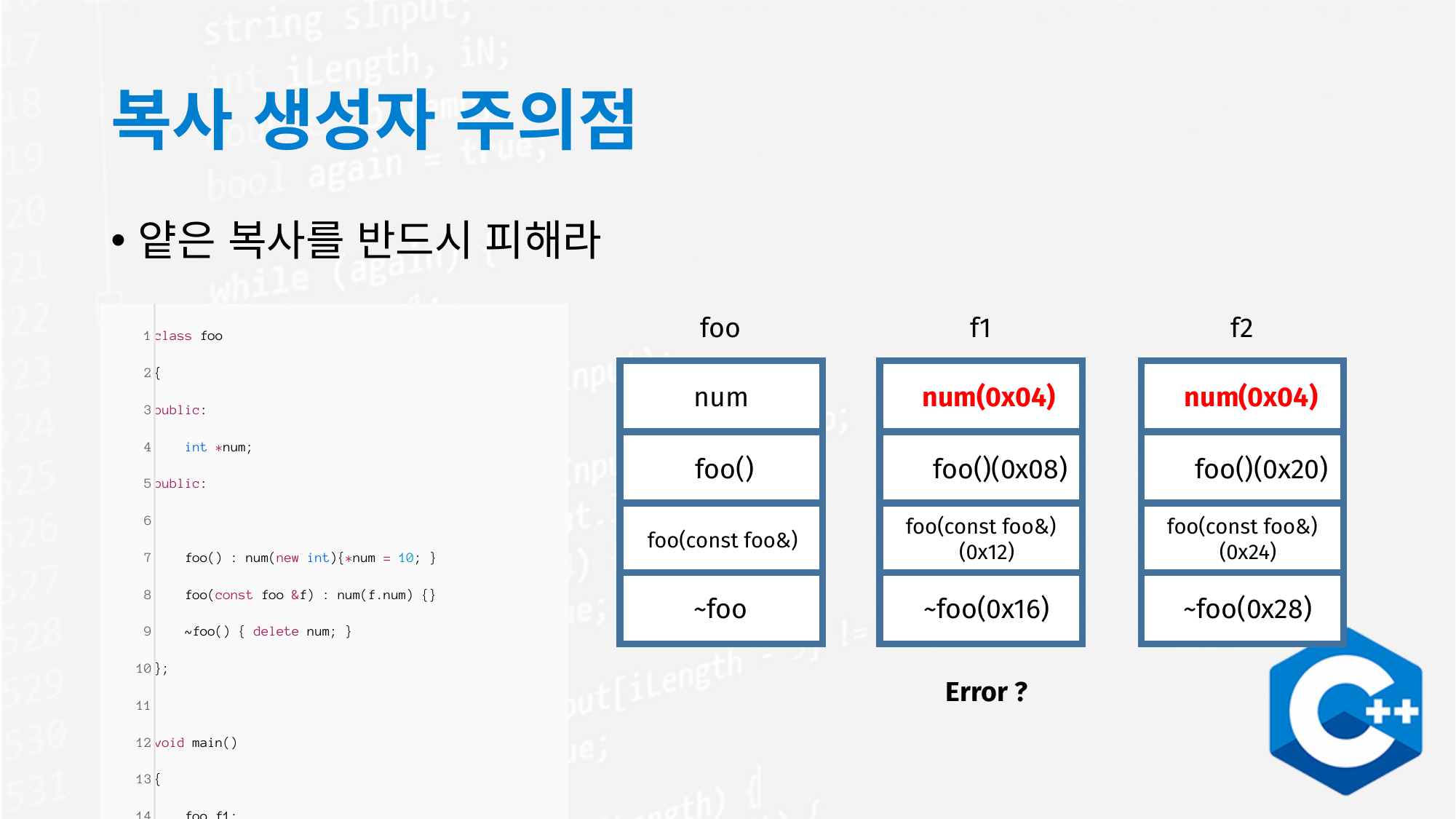

# 복사 생성자 주의점
얕은 복사를 반드시 피해라
| 1 2 3 4 5 6 7 8 9 10 11 12 13 14 15 16 | class foo { public:     int \*num;     public:          foo() : num(new int){\*num = 10; }         foo(const foo &f) : num(f.num) {}     ~foo() { delete num; } };   void main() {     foo f1;         foo f2(f1);     } |
| --- | --- |
foo
f1
f2

num
foo()
foo(const foo&)
~foo

num(0x04)
foo()(0x08)
foo(const foo&)
(0x12)
~foo(0x16)

num(0x04)
foo()(0x20)
foo(const foo&)
(0x24)
~foo(0x28)
Error ?